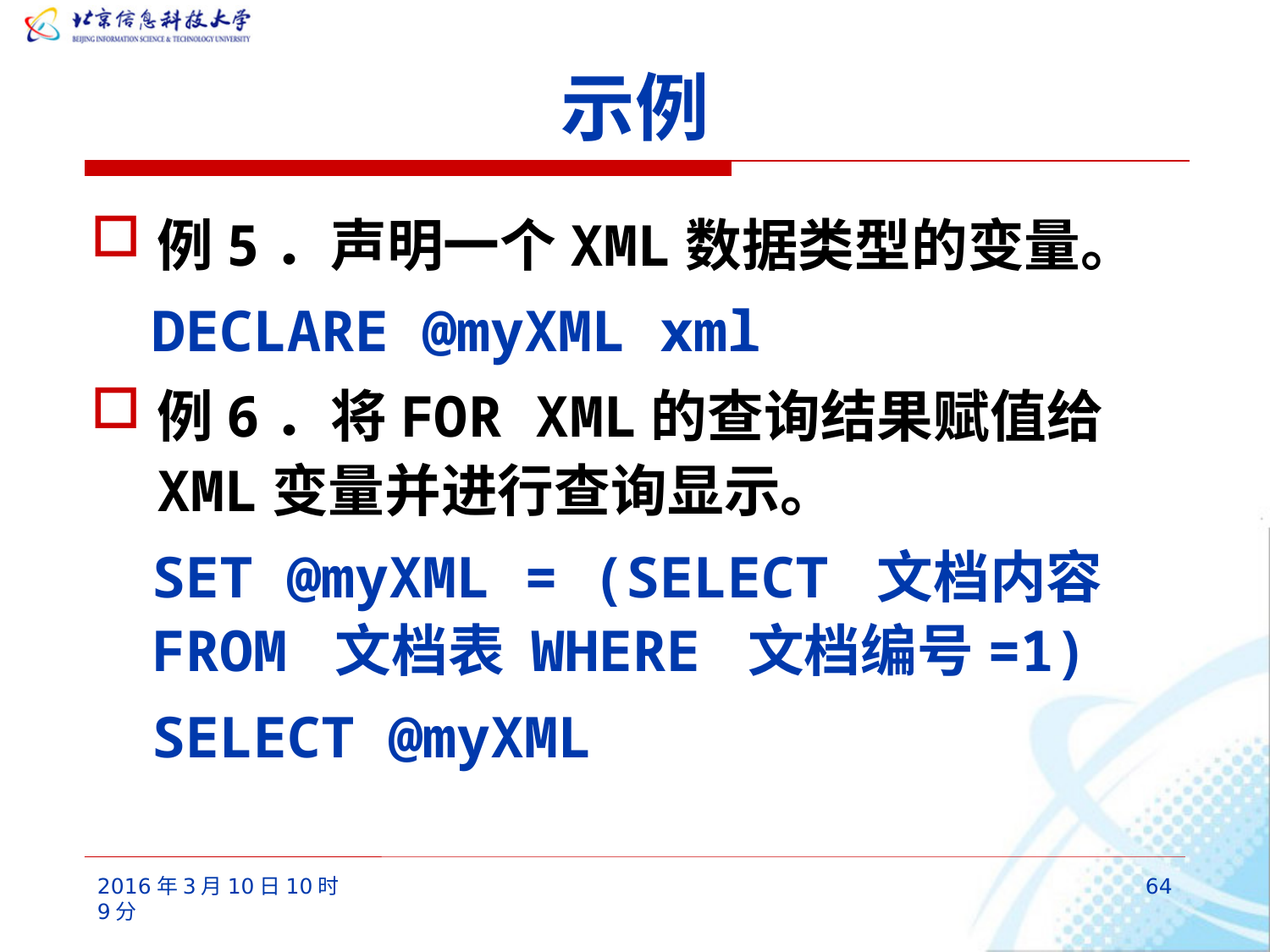

# 示例
例5．声明一个XML数据类型的变量。
DECLARE @myXML xml
例6．将FOR XML的查询结果赋值给XML变量并进行查询显示。
SET @myXML = (SELECT 文档内容 FROM 文档表 WHERE 文档编号=1)
SELECT @myXML
2016年3月10日10时9分
64